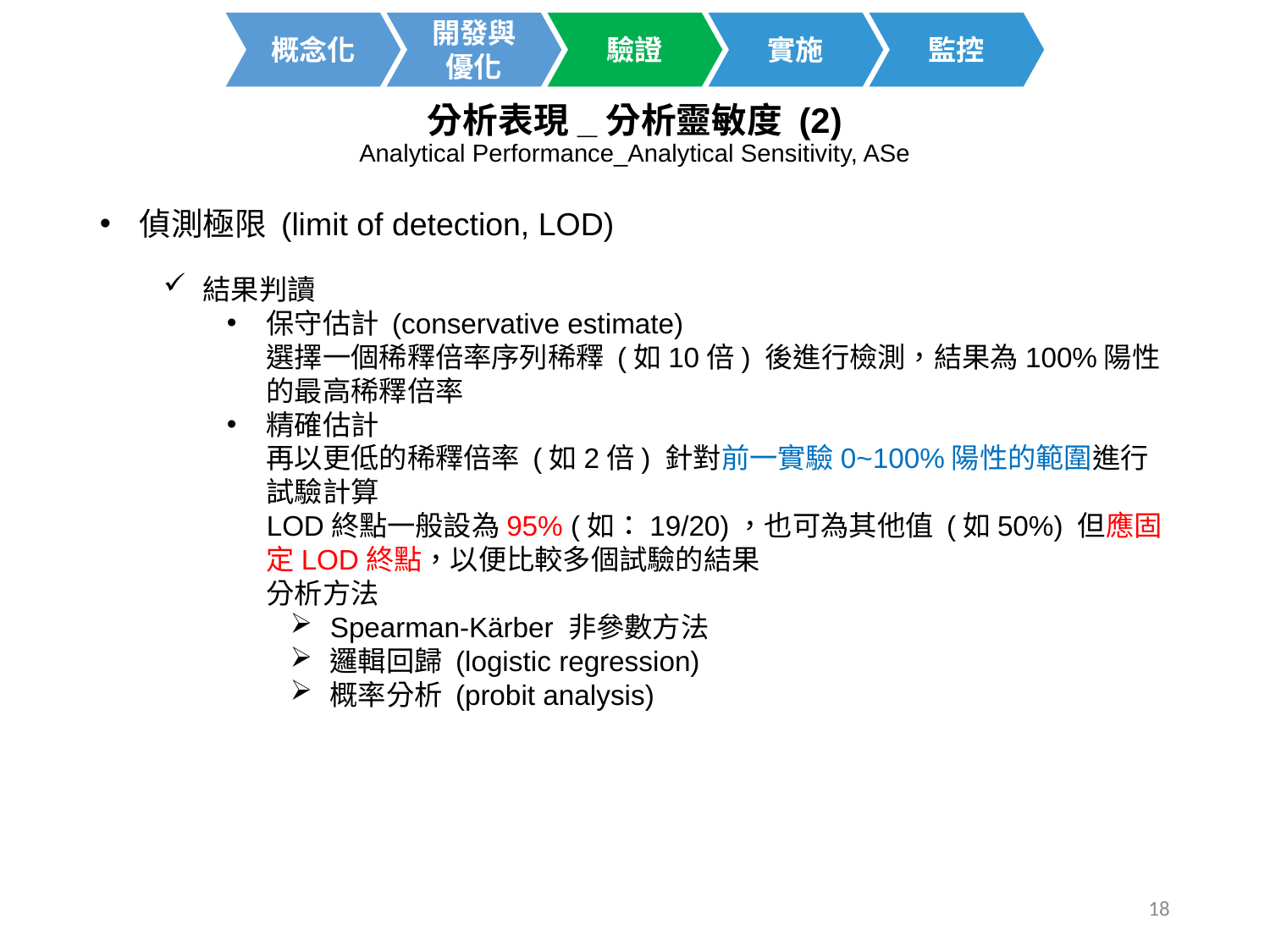

開發與
優化

概念化
驗證
實施
監控
分析表現_分析靈敏度 (2)
Analytical Performance_Analytical Sensitivity, ASe
偵測極限 (limit of detection, LOD)

結果判讀
保守估計 (conservative estimate)
選擇一個稀釋倍率序列稀釋 (如10倍) 後進行檢測，結果為100%陽性的最高稀釋倍率
精確估計
再以更低的稀釋倍率 (如2倍) 針對前一實驗0~100%陽性的範圍進行試驗計算
LOD終點一般設為95% (如：19/20)，也可為其他值 (如50%) 但應固定LOD終點，以便比較多個試驗的結果
分析方法
Spearman-Kärber 非參數方法
邏輯回歸 (logistic regression)
概率分析 (probit analysis)
18